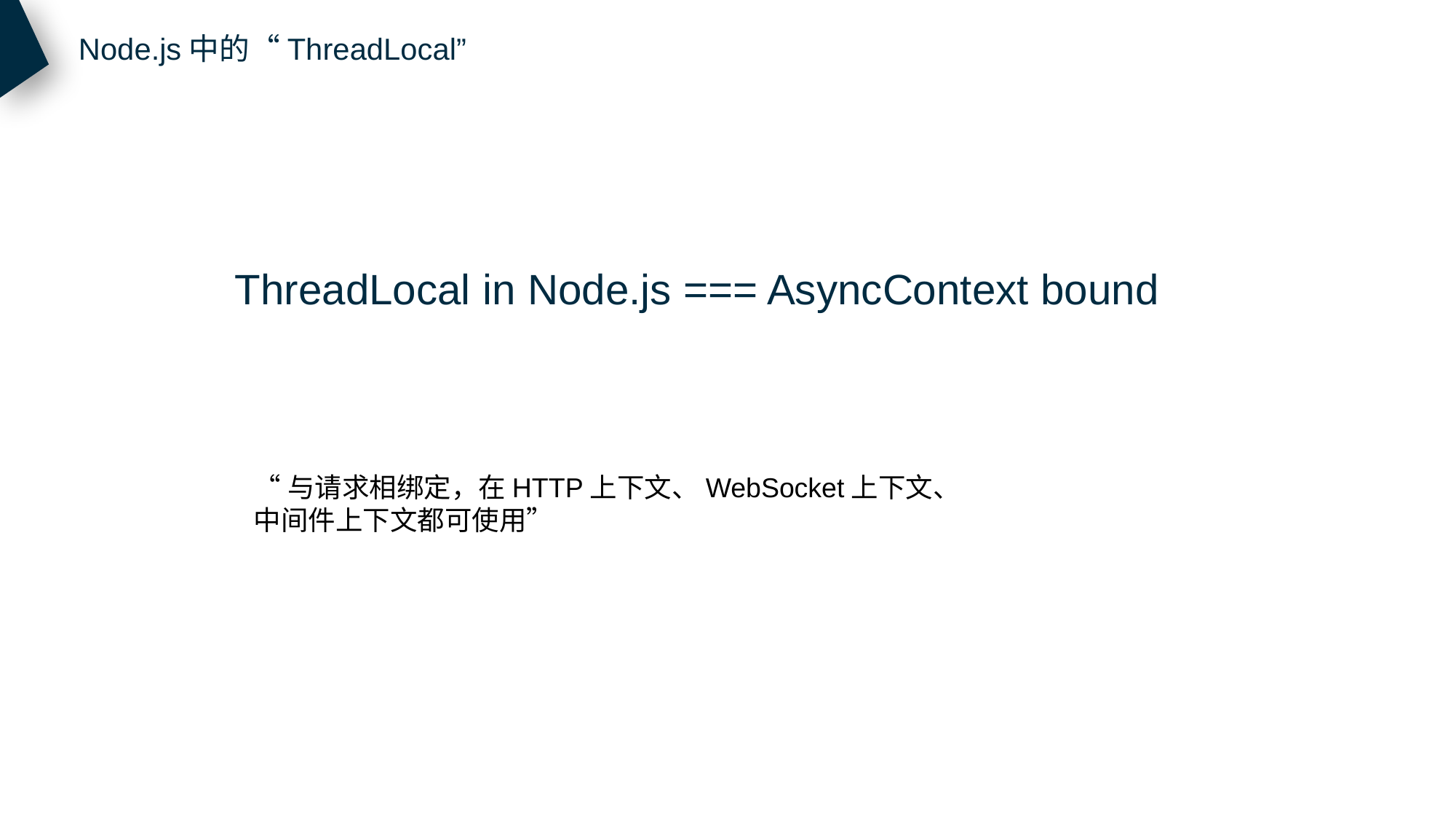

Node.js中的“ThreadLocal”
ThreadLocal in Node.js === AsyncContext bound
“与请求相绑定，在HTTP上下文、WebSocket上下文、中间件上下文都可使用”